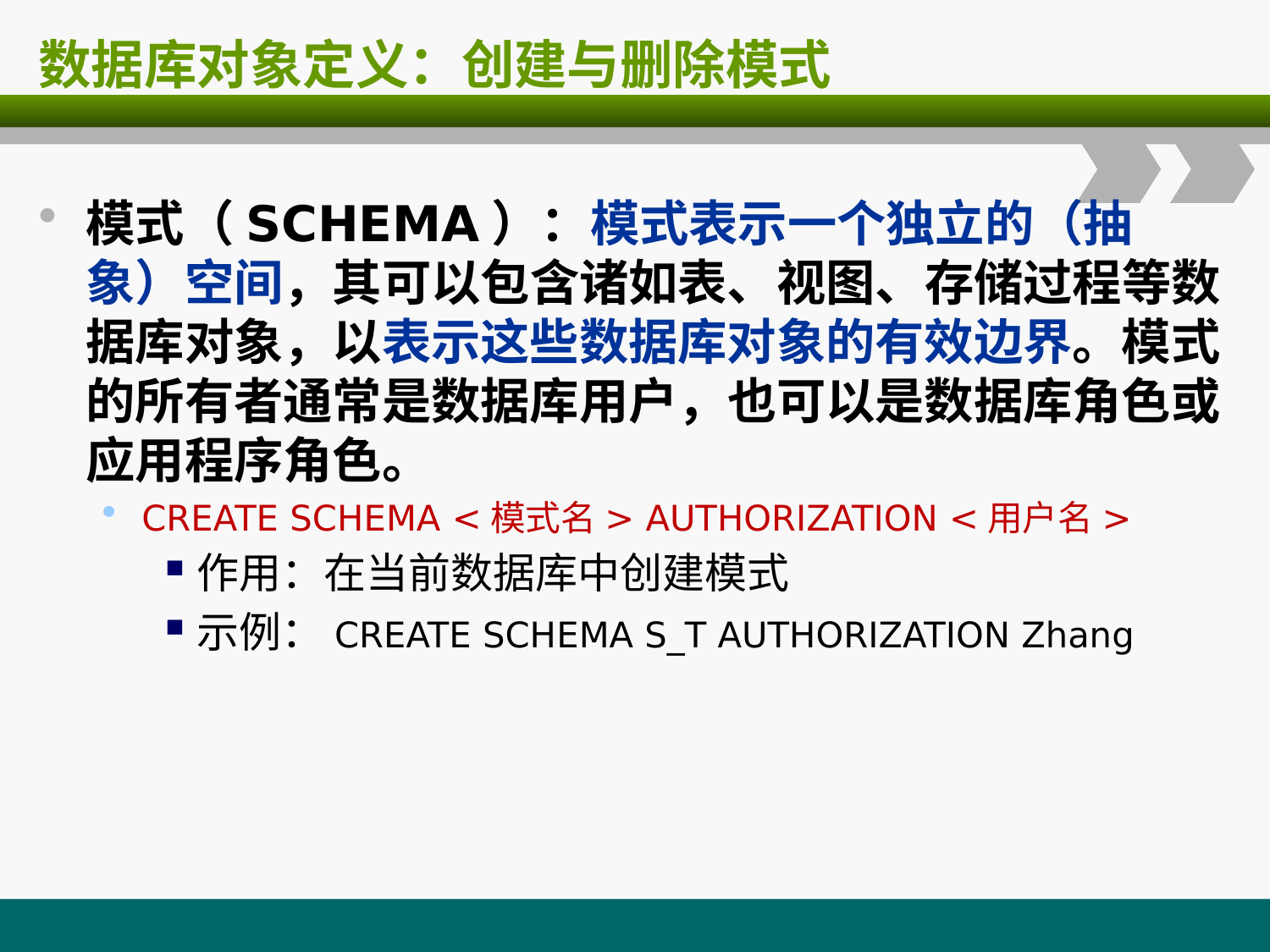

# 数据库对象定义：创建与删除模式
模式（SCHEMA）：模式表示一个独立的（抽象）空间，其可以包含诸如表、视图、存储过程等数据库对象，以表示这些数据库对象的有效边界。模式的所有者通常是数据库用户，也可以是数据库角色或应用程序角色。
CREATE SCHEMA <模式名> AUTHORIZATION <用户名>
作用：在当前数据库中创建模式
示例：CREATE SCHEMA S_T AUTHORIZATION Zhang